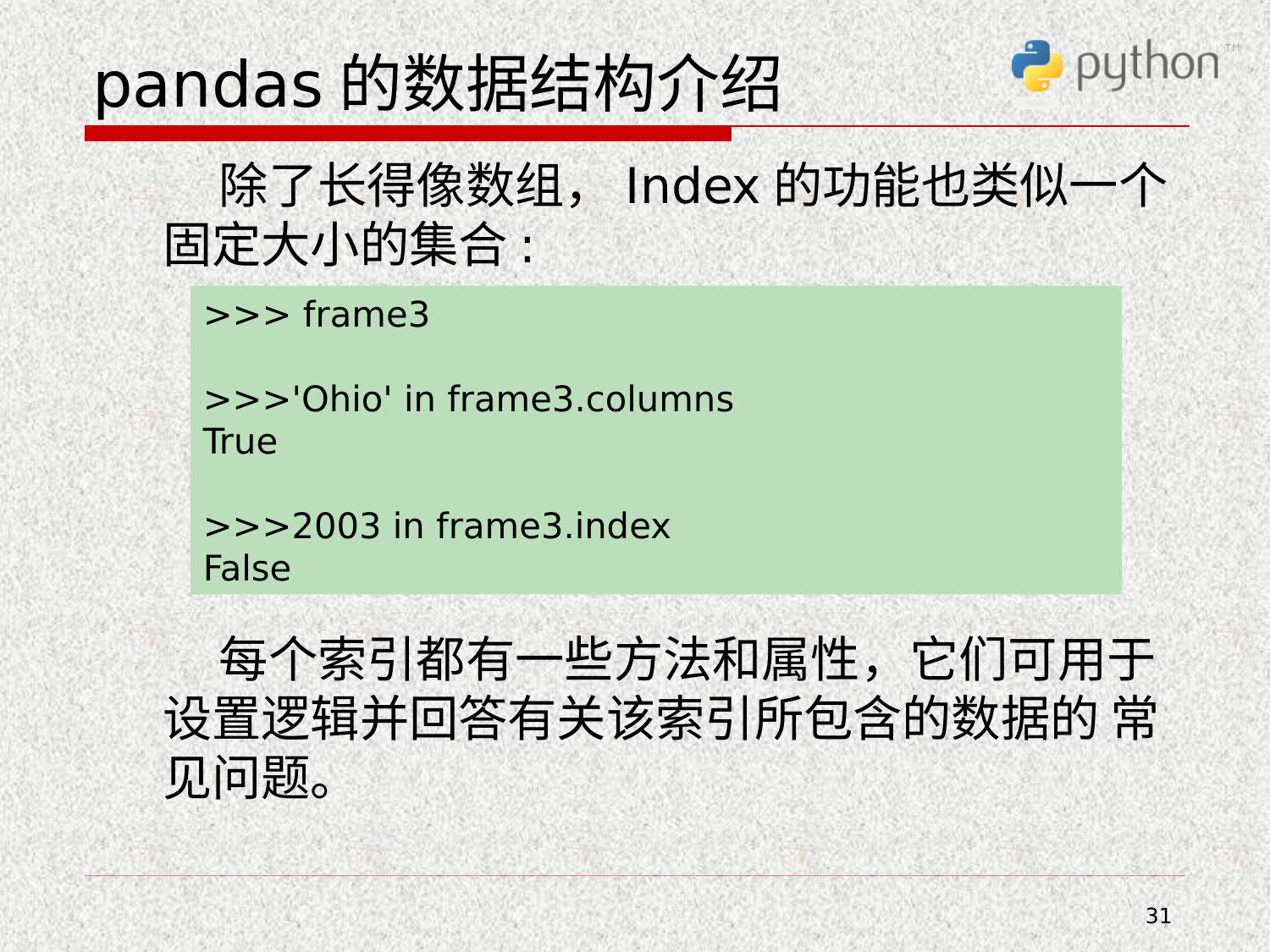

# pandas的数据结构介绍
          除了长得像数组，Index的功能也类似一个固定大小的集合:

          每个索引都有一些方法和属性，它们可用于设置逻辑并回答有关该索引所包含的数据的 常见问题。

>>> frame3

>>>'Ohio' in frame3.columns
True

>>>2003 in frame3.index
False
31